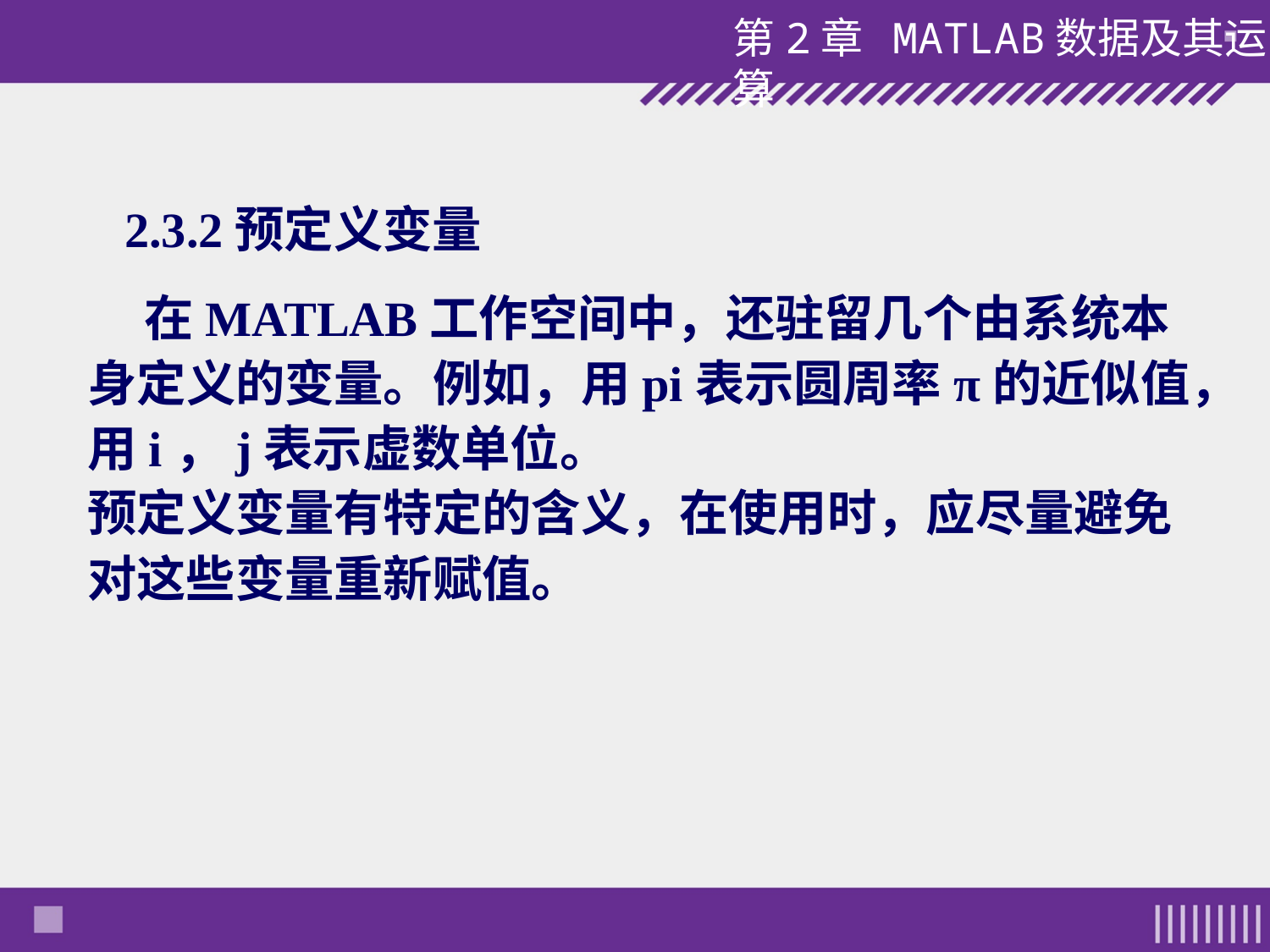

#
   2.3.2预定义变量

    在MATLAB工作空间中，还驻留几个由系统本身定义的变量。例如，用pi表示圆周率π的近似值，用i，j表示虚数单位。
预定义变量有特定的含义，在使用时，应尽量避免对这些变量重新赋值。